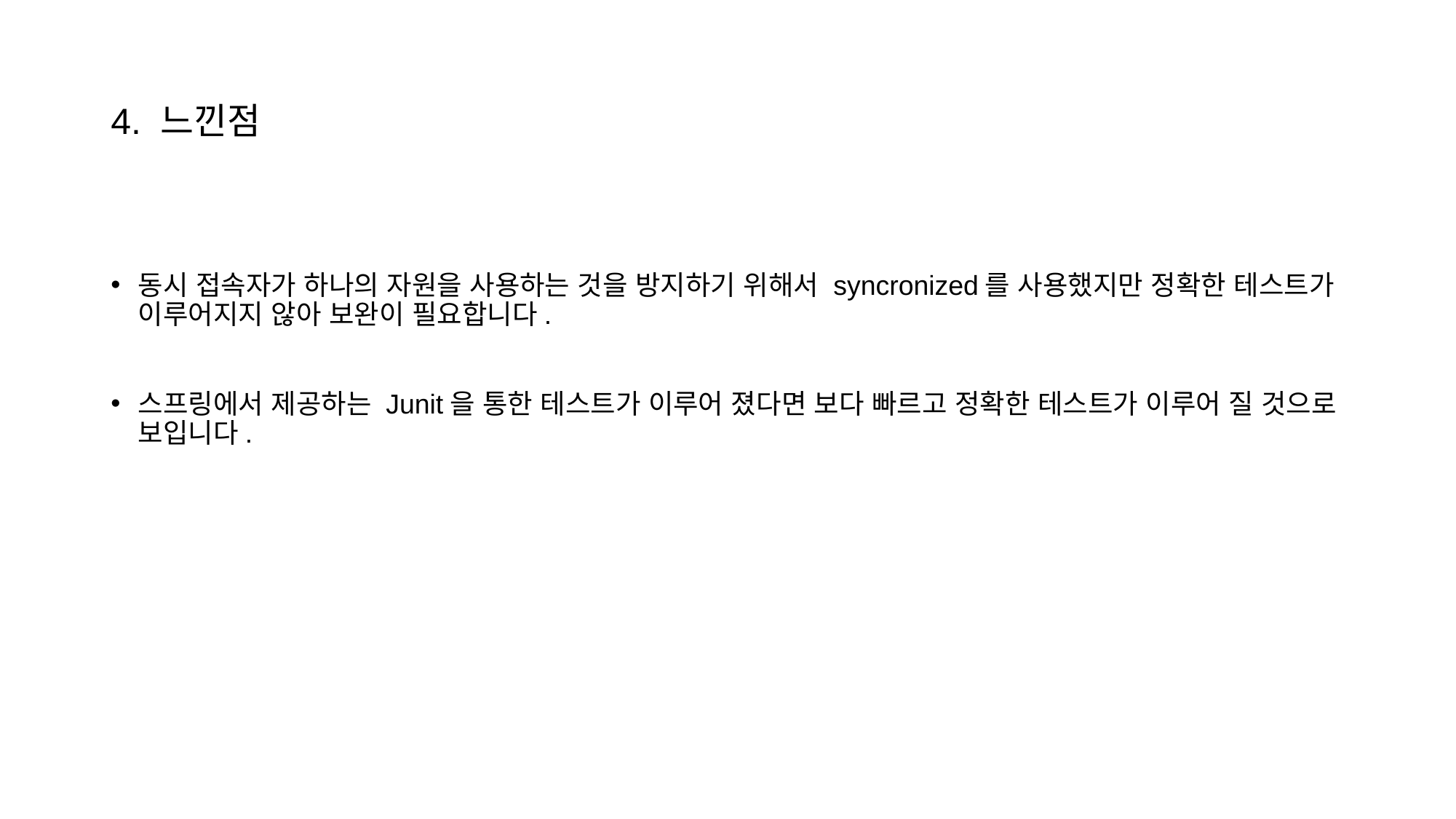

# 4. 느낀점

동시 접속자가 하나의 자원을 사용하는 것을 방지하기 위해서 syncronized를 사용했지만 정확한 테스트가 이루어지지 않아 보완이 필요합니다.

스프링에서 제공하는 Junit을 통한 테스트가 이루어 졌다면 보다 빠르고 정확한 테스트가 이루어 질 것으로 보입니다.